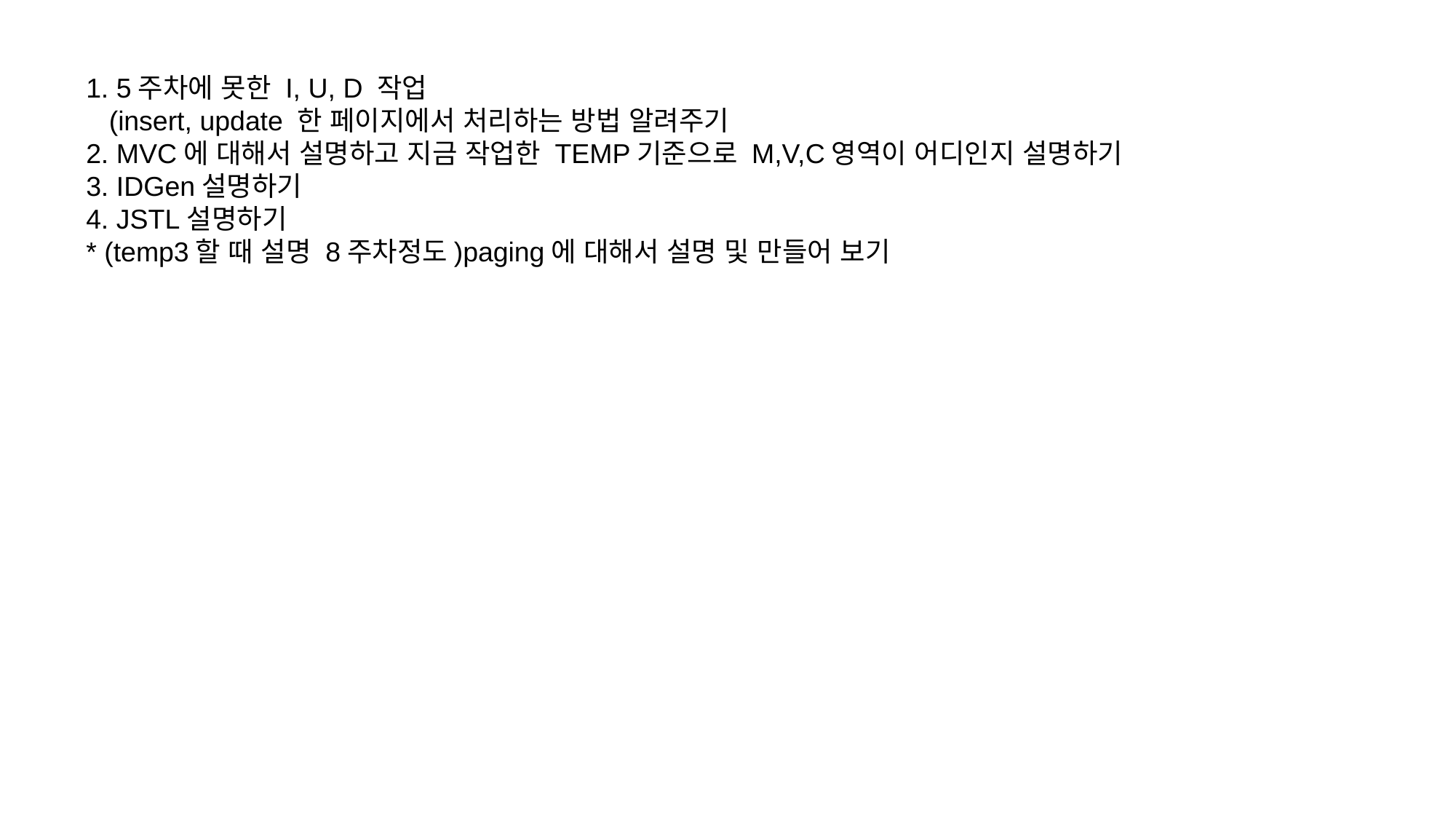

1. 5주차에 못한 I, U, D 작업
   (insert, update 한 페이지에서 처리하는 방법 알려주기
2. MVC에 대해서 설명하고 지금 작업한 TEMP기준으로 M,V,C영역이 어디인지 설명하기
3. IDGen설명하기
4. JSTL설명하기
* (temp3할 때 설명 8주차정도)paging에 대해서 설명 및 만들어 보기